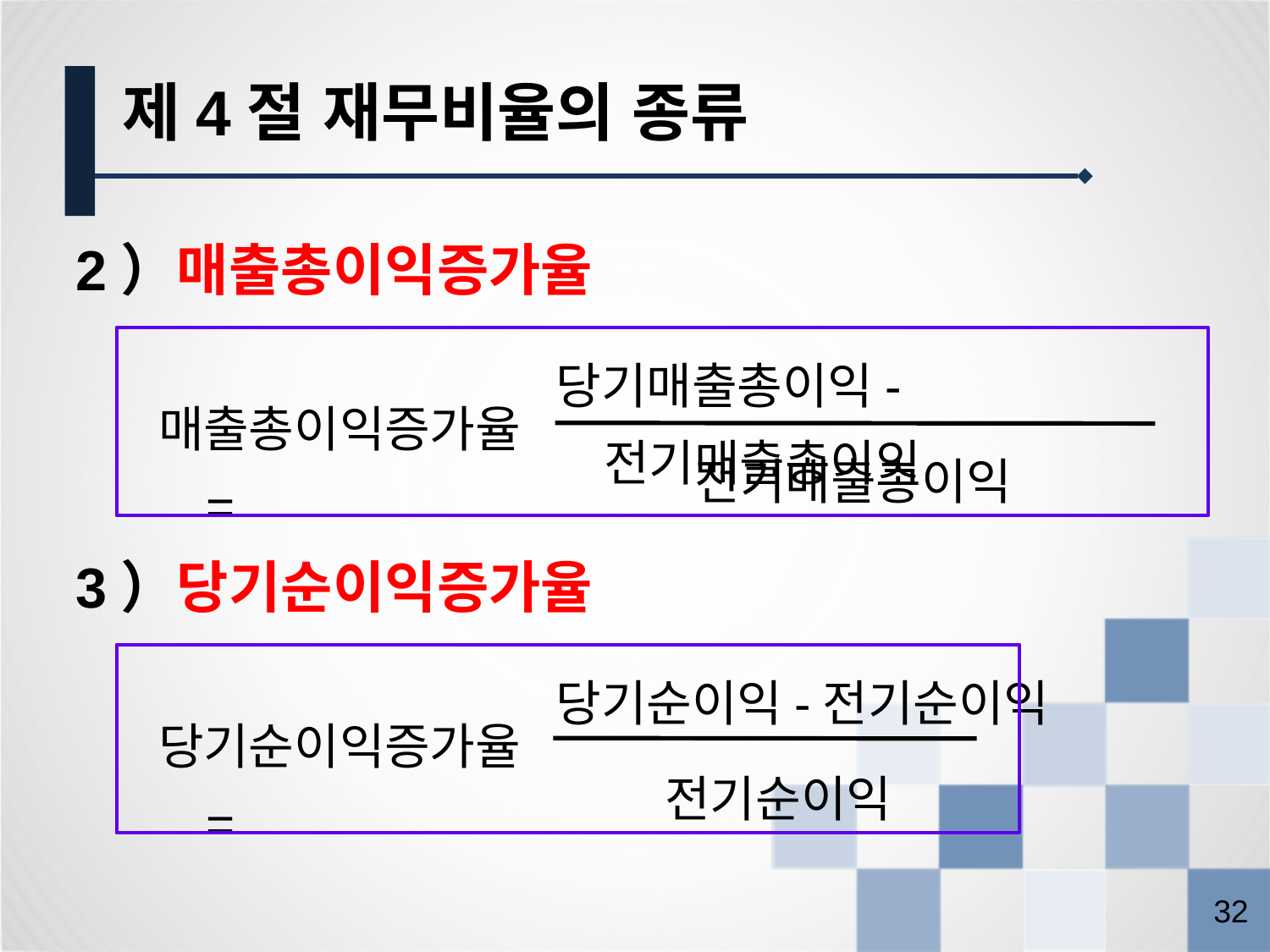

제4절 재무비율의 종류

2）매출총이익증가율

당기매출총이익-전기매출총이익
매출총이익증가율 =
전기매출총이익
3）당기순이익증가율

당기순이익-전기순이익
당기순이익증가율 =
전기순이익
32